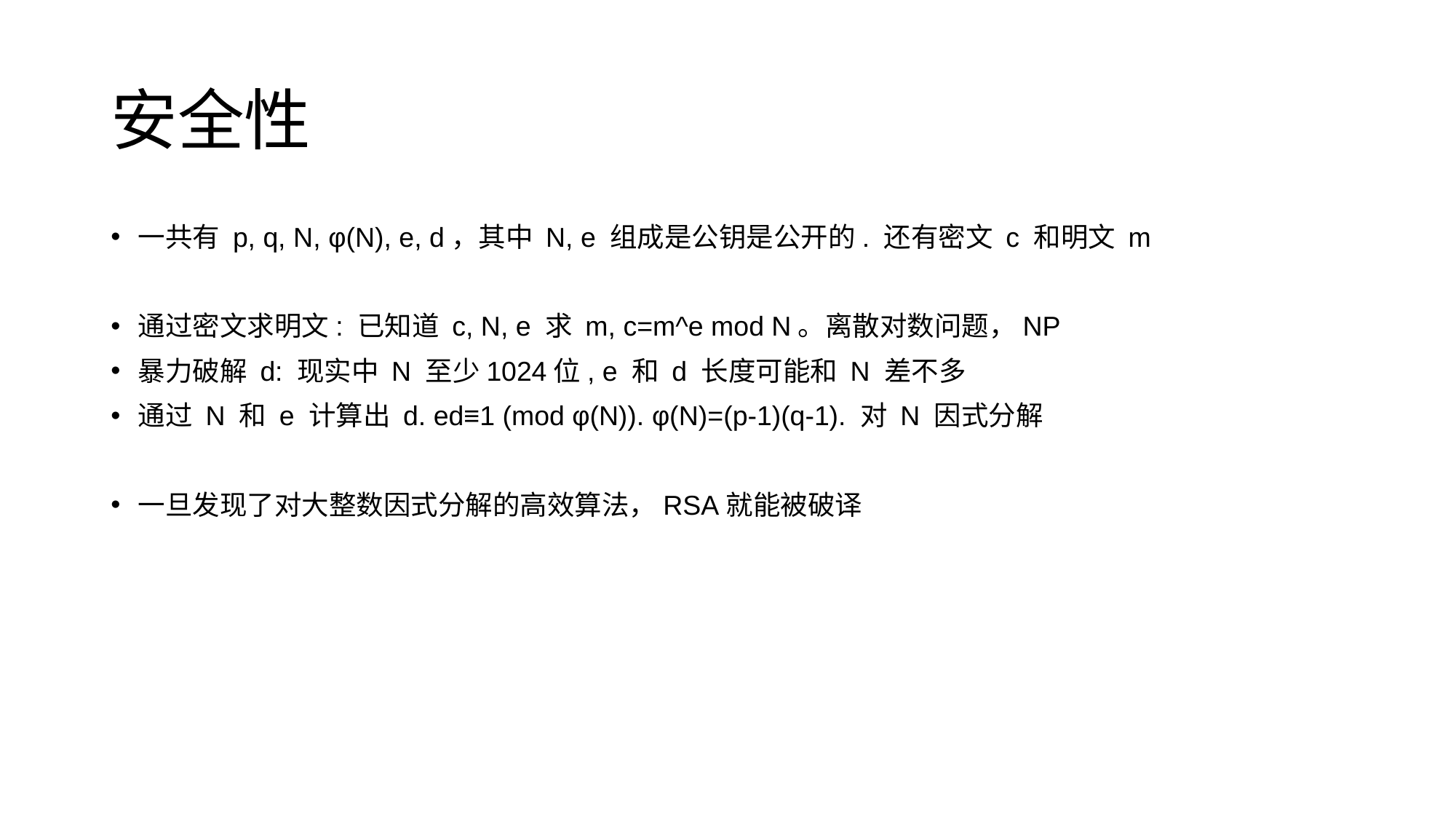

# 安全性
一共有 p, q, N, φ(N), e, d，其中 N, e 组成是公钥是公开的. 还有密文 c 和明文 m

通过密文求明文: 已知道 c, N, e 求 m, c=m^e mod N。离散对数问题，NP
暴力破解 d: 现实中 N 至少1024位, e 和 d 长度可能和 N 差不多
通过 N 和 e 计算出 d. ed≡1 (mod φ(N)). φ(N)=(p-1)(q-1). 对 N 因式分解

一旦发现了对大整数因式分解的高效算法，RSA就能被破译